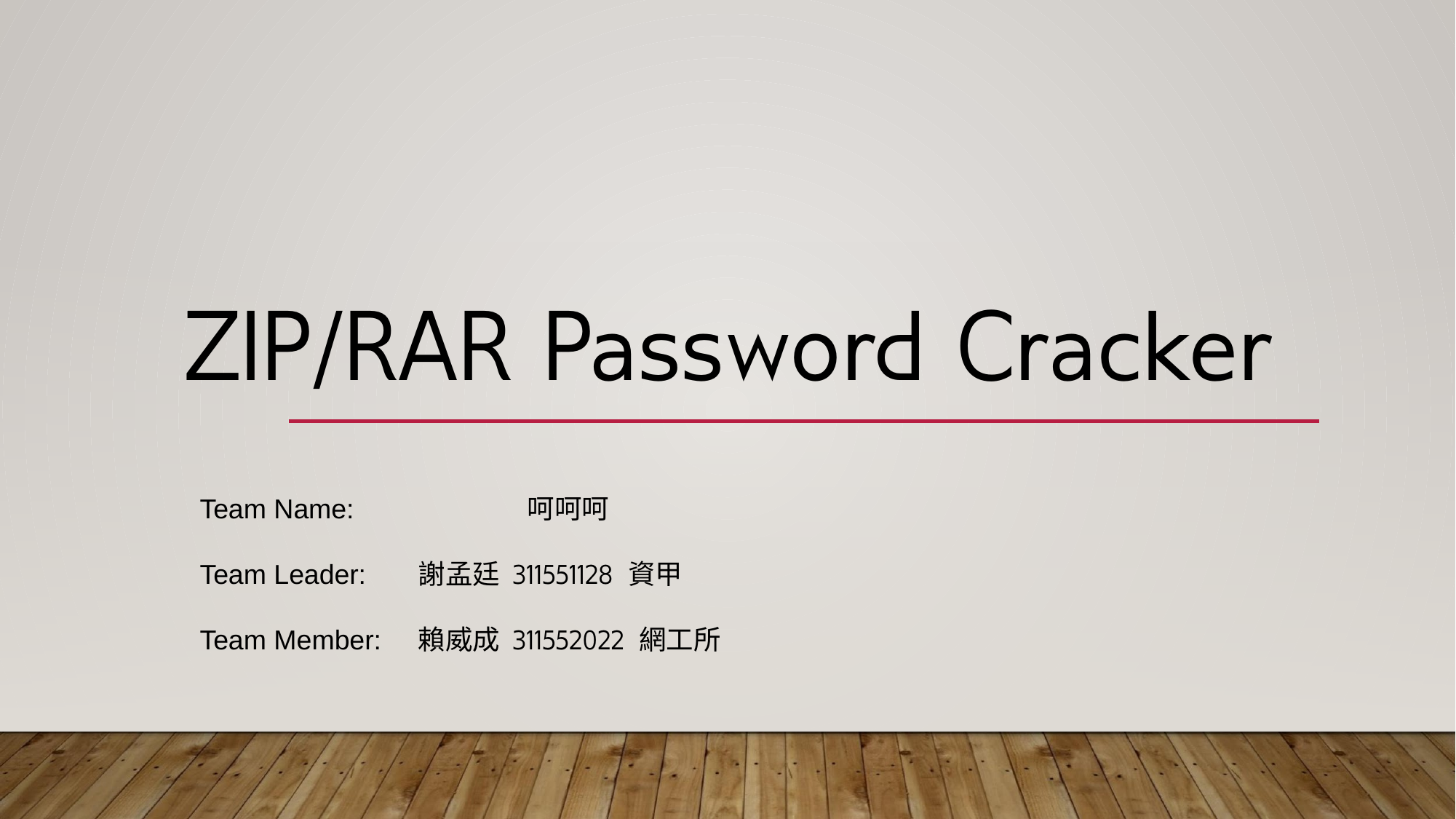

ZIP/RAR Password Cracker
Team Name:		呵呵呵
Team Leader:	謝孟廷 311551128 資甲
Team Member:	賴威成 311552022 網工所